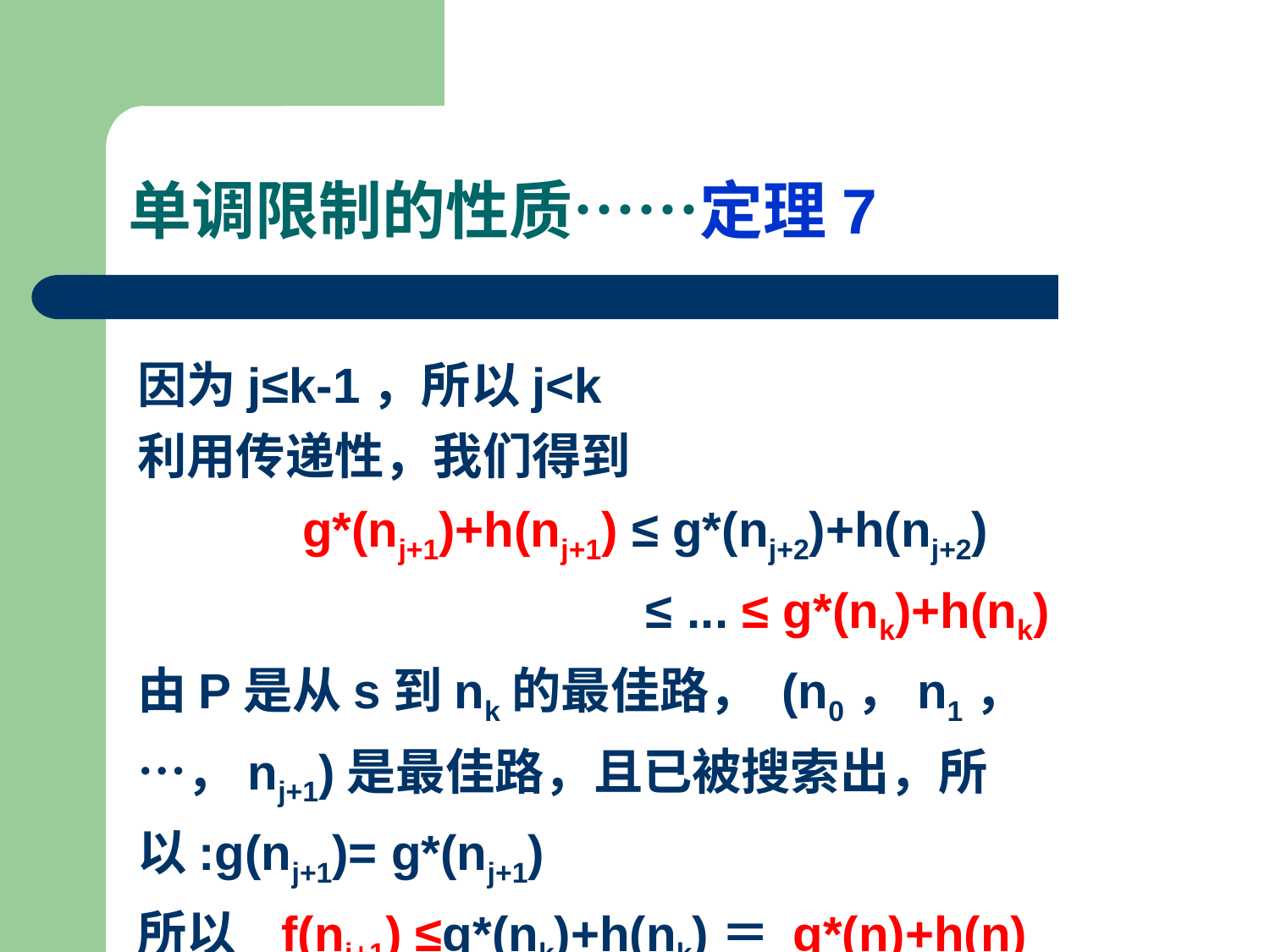

单调限制的性质……定理7
因为j≤k-1，所以j<k
利用传递性，我们得到
            g*(nj+1)+h(nj+1) ≤ g*(nj+2)+h(nj+2)
                                     ≤ ... ≤ g*(nk)+h(nk)
由P是从s到nk的最佳路， (n0，n1，…，nj+1)是最佳路，且已被搜索出，所以:g(nj+1)= g*(nj+1)
所以   f(nj+1) ≤g*(nk)+h(nk)＝ g*(n)+h(n)

65